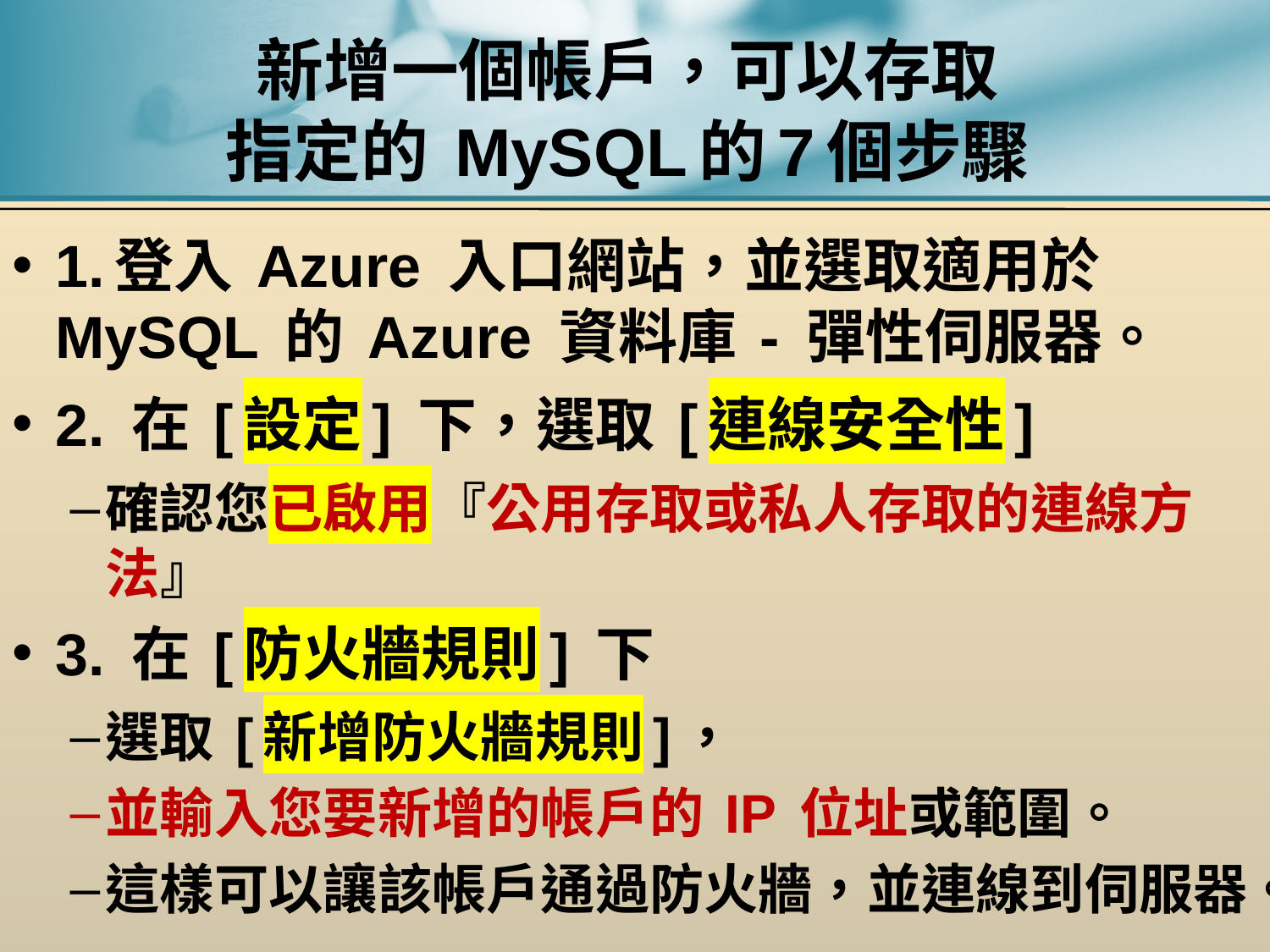

# 新增一個帳戶，可以存取 指定的 MySQL的7個步驟
1.登入 Azure 入口網站，並選取適用於 MySQL 的 Azure 資料庫 - 彈性伺服器。
2. 在 [設定] 下，選取 [連線安全性]
確認您已啟用『公用存取或私人存取的連線方法』
3. 在 [防火牆規則] 下
選取 [新增防火牆規則]，
並輸入您要新增的帳戶的 IP 位址或範圍。
這樣可以讓該帳戶通過防火牆，並連線到伺服器。